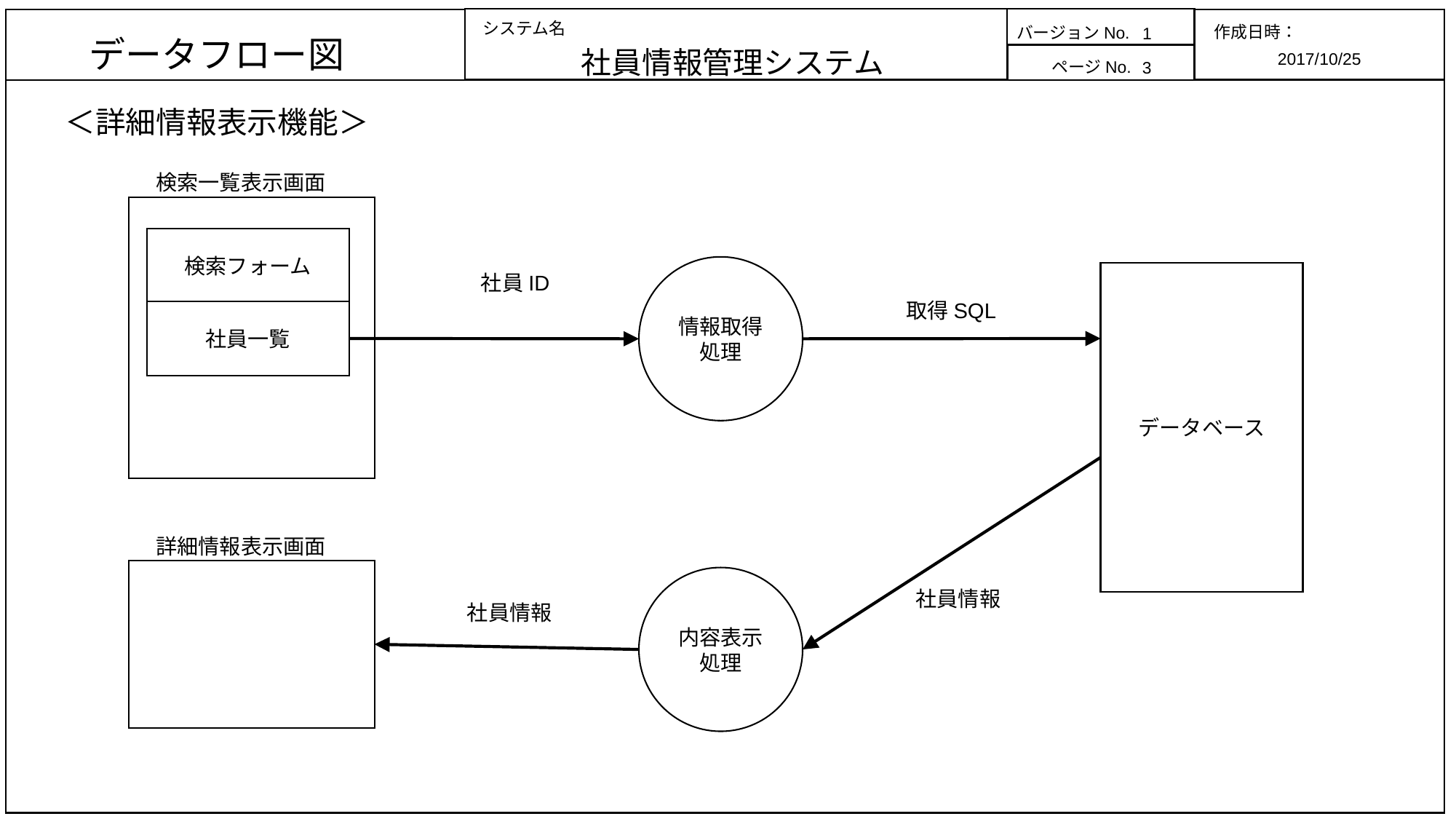

システム名
作成日時：
バージョンNo.
1
データフロー図
社員情報管理システム
2017/10/25
ページNo.
3
＜詳細情報表示機能＞
検索一覧表示画面

検索フォーム
社員一覧
情報取得処理
社員ID
データベース
取得SQL
詳細情報表示画面

内容表示
処理
社員情報
社員情報